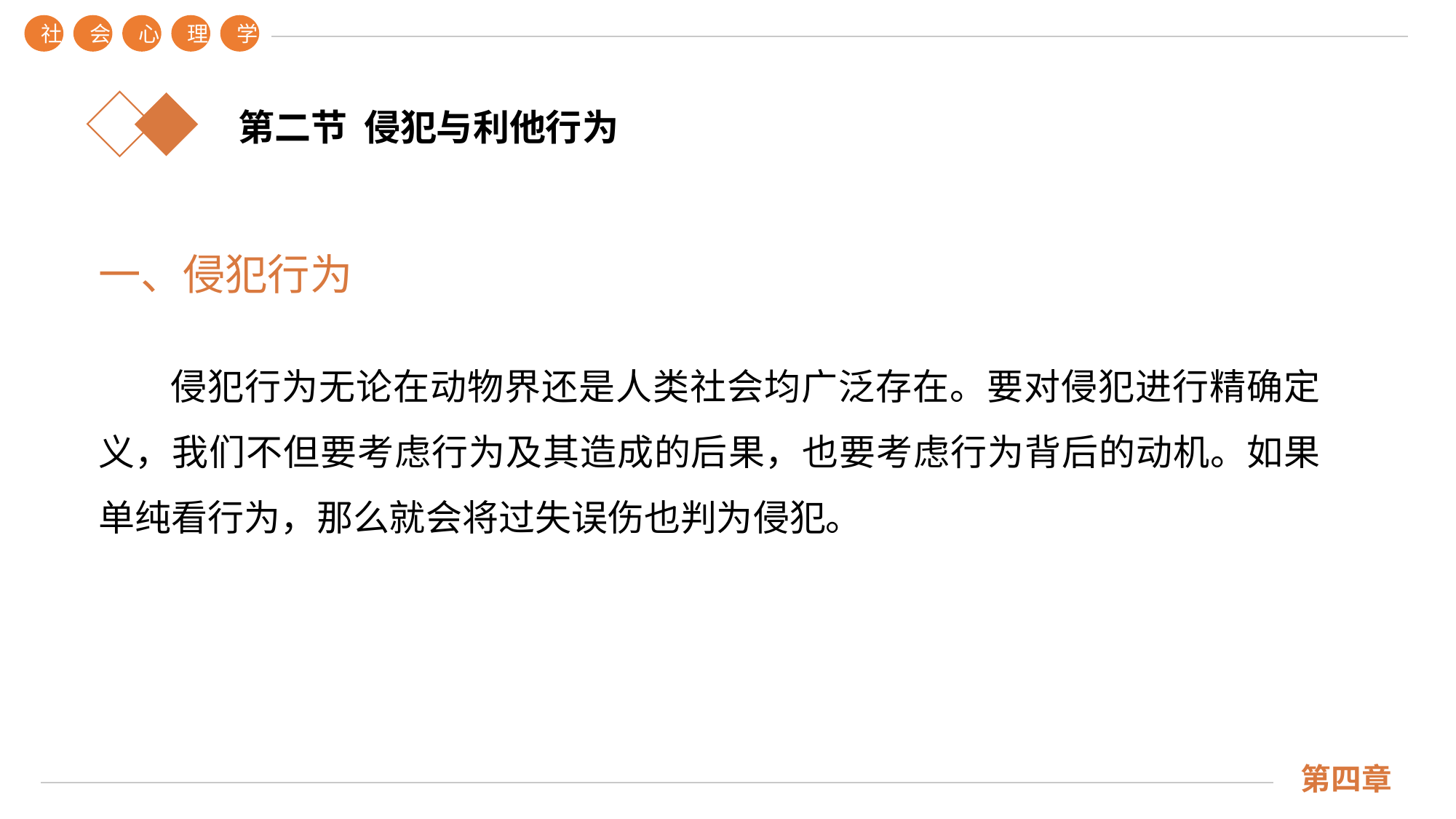

社
会
心
理
学
第四章

第二节  侵犯与利他行为

一、侵犯行为

       侵犯行为无论在动物界还是人类社会均广泛存在。要对侵犯进行精确定义，我们不但要考虑行为及其造成的后果，也要考虑行为背后的动机。如果单纯看行为，那么就会将过失误伤也判为侵犯。